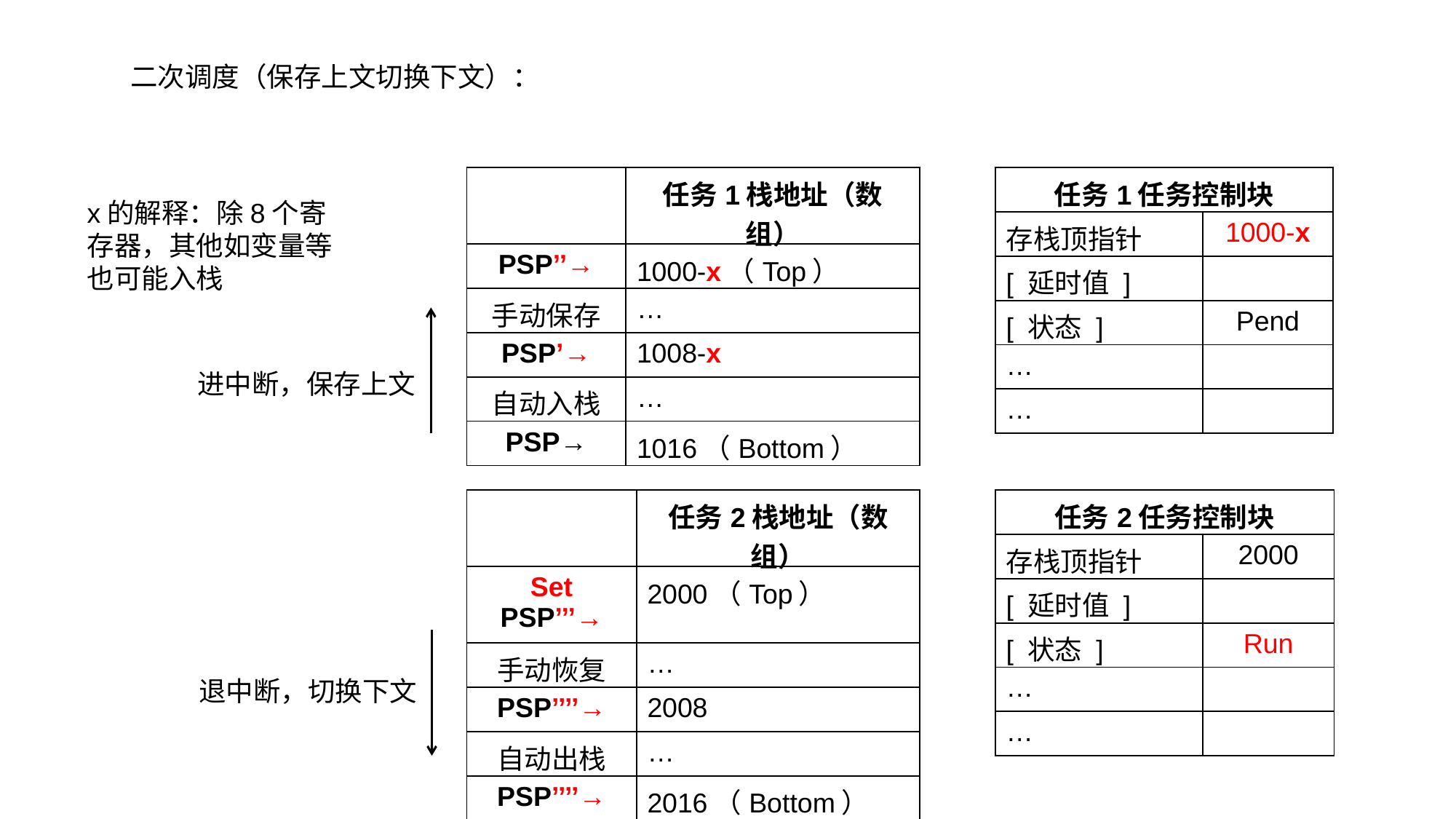

二次调度（保存上文切换下文）：
|  | 任务1栈地址（数组） |
| --- | --- |
| PSP’’→ | 1000-x（Top） |
| 手动保存 | … |
| PSP’→ | 1008-x |
| 自动入栈 | … |
| PSP→ | 1016（Bottom） |
| 任务1任务控制块 |  |
| --- | --- |
| 存栈顶指针 | 1000-x |
| [ 延时值 ] |  |
| [ 状态 ] | Pend |
| … |  |
| … |  |
x的解释：除8个寄存器，其他如变量等也可能入栈
进中断，保存上文
|  | 任务2栈地址（数组） |
| --- | --- |
| Set PSP’’’→ | 2000（Top） |
| 手动恢复 | … |
| PSP’’’’→ | 2008 |
| 自动出栈 | … |
| PSP’’’’→ | 2016（Bottom） |
| 任务2任务控制块 |  |
| --- | --- |
| 存栈顶指针 | 2000 |
| [ 延时值 ] |  |
| [ 状态 ] | Run |
| … |  |
| … |  |
退中断，切换下文